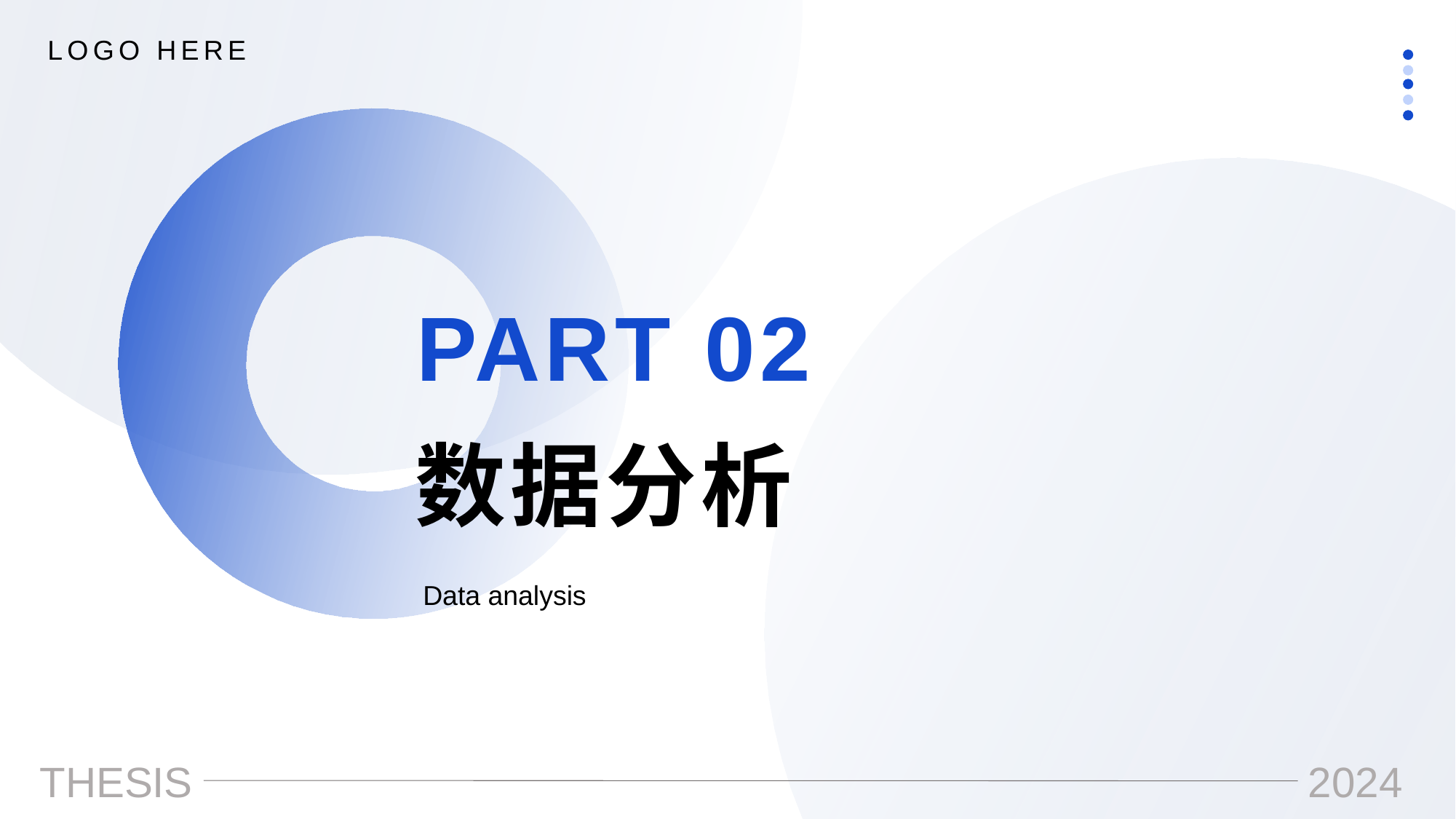

LOGO HERE

PART 02
数据分析
Data analysis
THESIS
2024